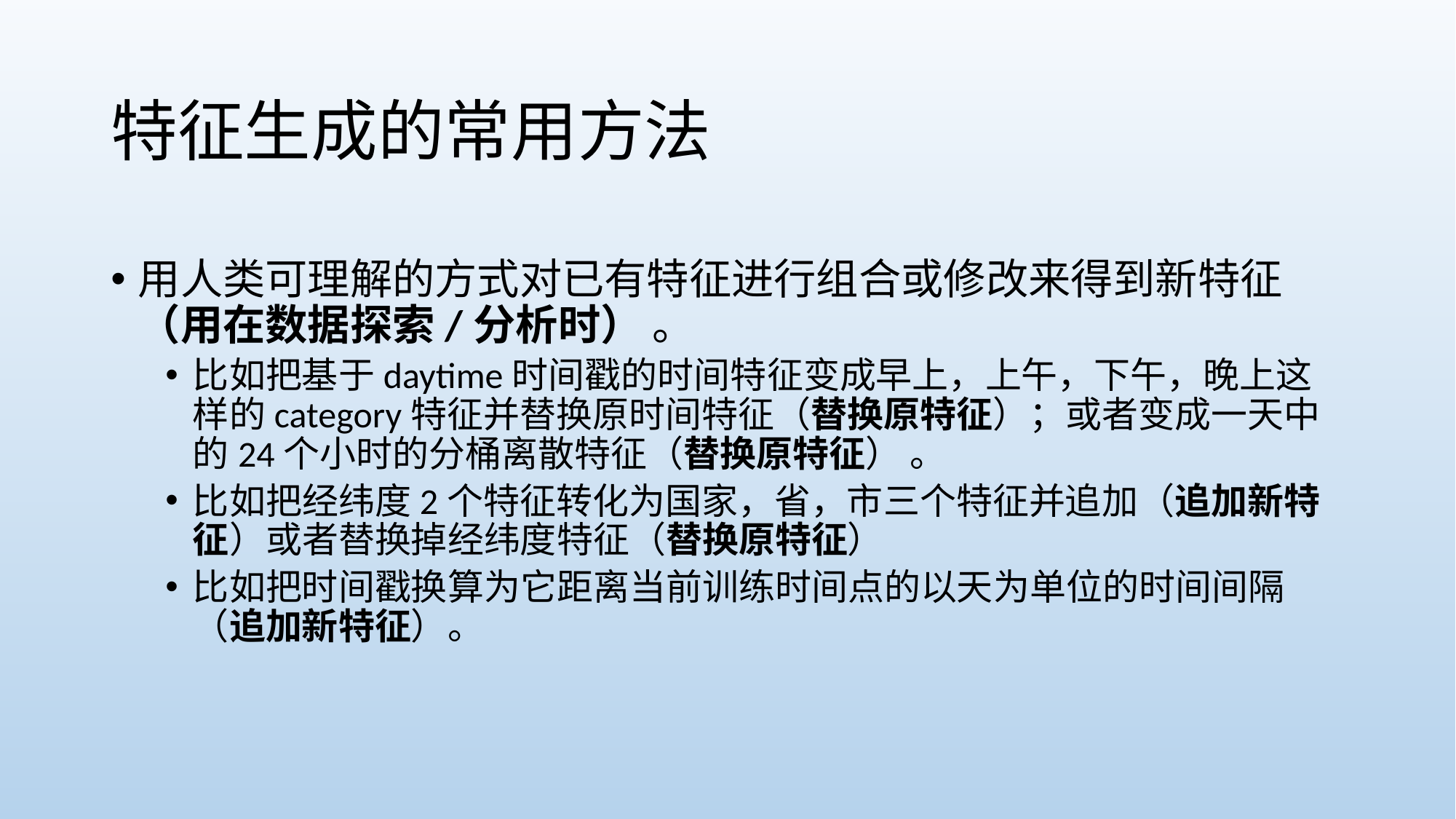

# 特征生成的常用方法
用人类可理解的方式对已有特征进行组合或修改来得到新特征（用在数据探索/分析时） 。
比如把基于daytime时间戳的时间特征变成早上，上午，下午，晚上这样的category特征并替换原时间特征（替换原特征）；或者变成一天中的24个小时的分桶离散特征（替换原特征） 。
比如把经纬度2个特征转化为国家，省，市三个特征并追加（追加新特征）或者替换掉经纬度特征（替换原特征）
比如把时间戳换算为它距离当前训练时间点的以天为单位的时间间隔（追加新特征）。